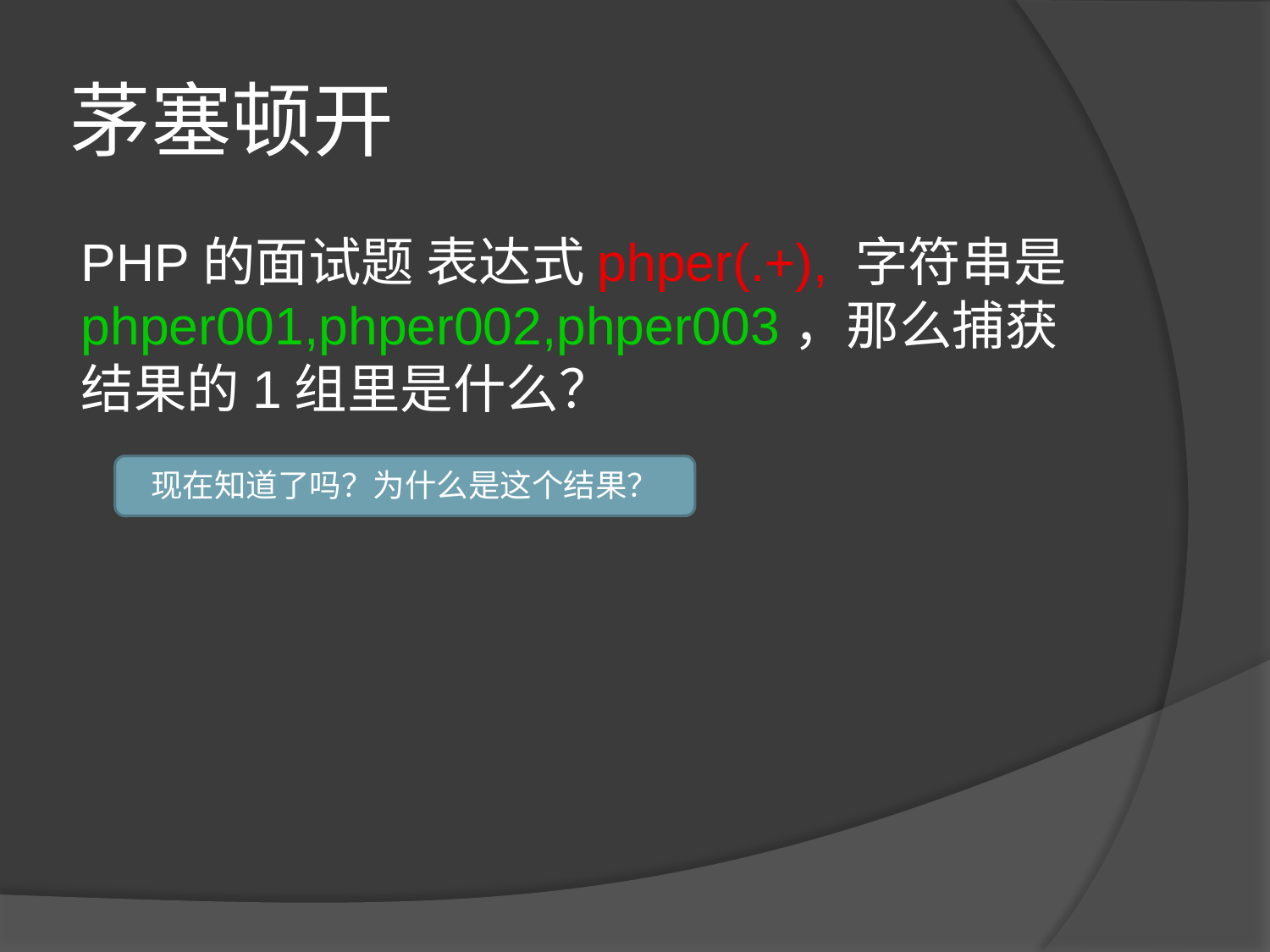

# 茅塞顿开
PHP的面试题 表达式phper(.+), 字符串是phper001,phper002,phper003，那么捕获结果的1组里是什么？
现在知道了吗？为什么是这个结果？